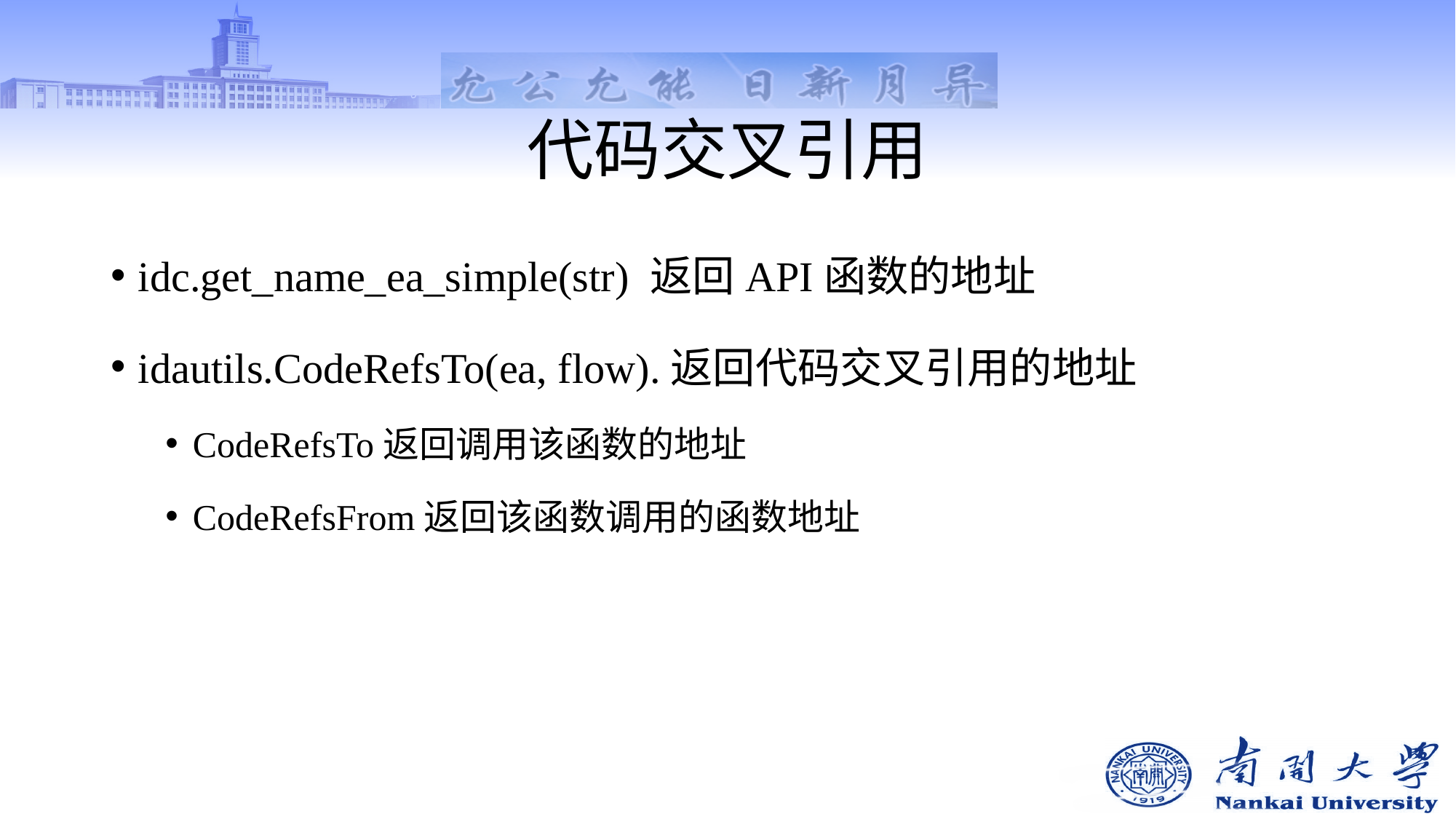

# 代码交叉引用
idc.get_name_ea_simple(str) 返回API函数的地址
idautils.CodeRefsTo(ea, flow).返回代码交叉引用的地址
CodeRefsTo返回调用该函数的地址
CodeRefsFrom返回该函数调用的函数地址